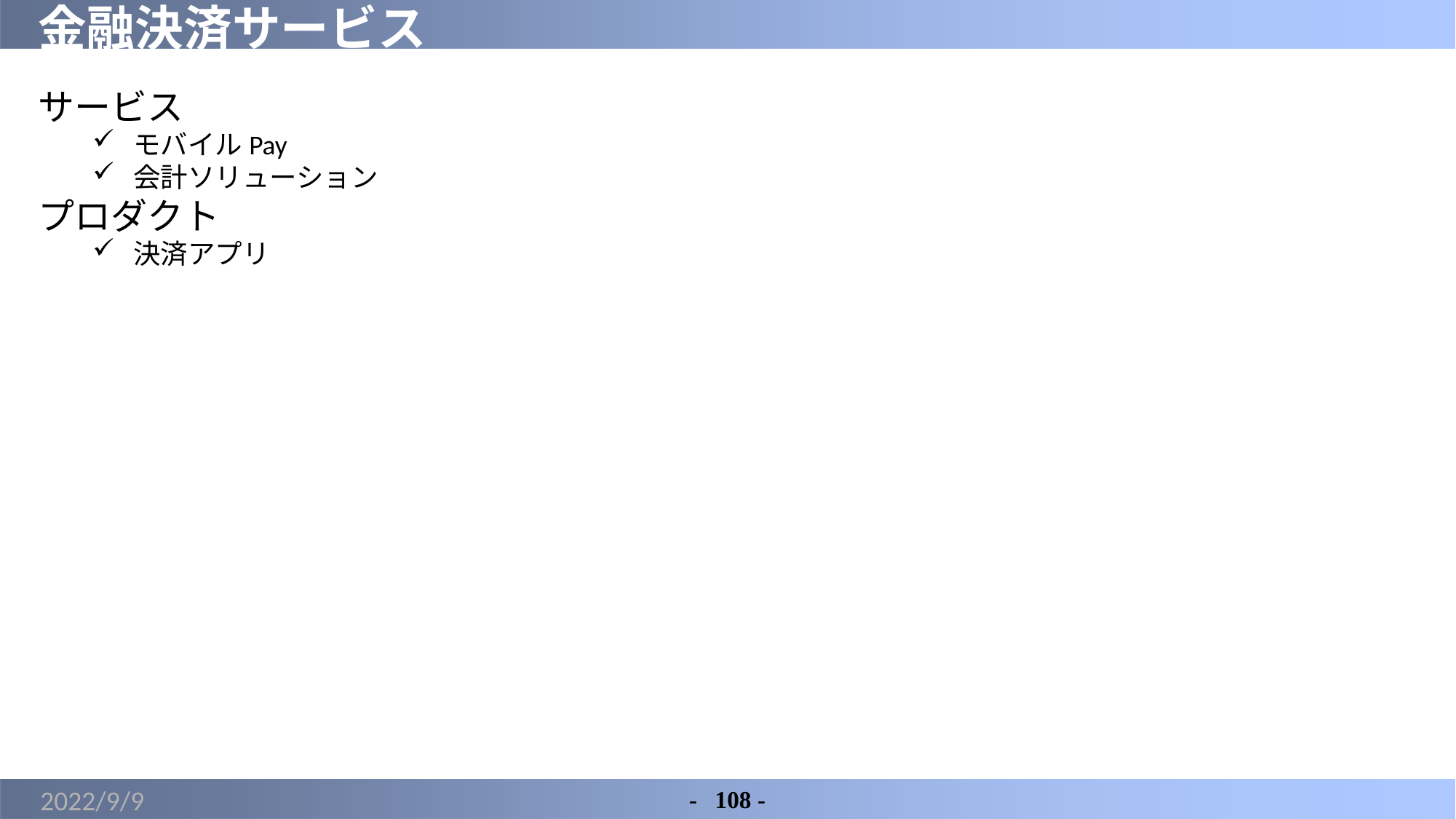

# 金融決済サービス
サービス
モバイルPay
会計ソリューション
プロダクト
決済アプリ

2022/9/9
-	108 -